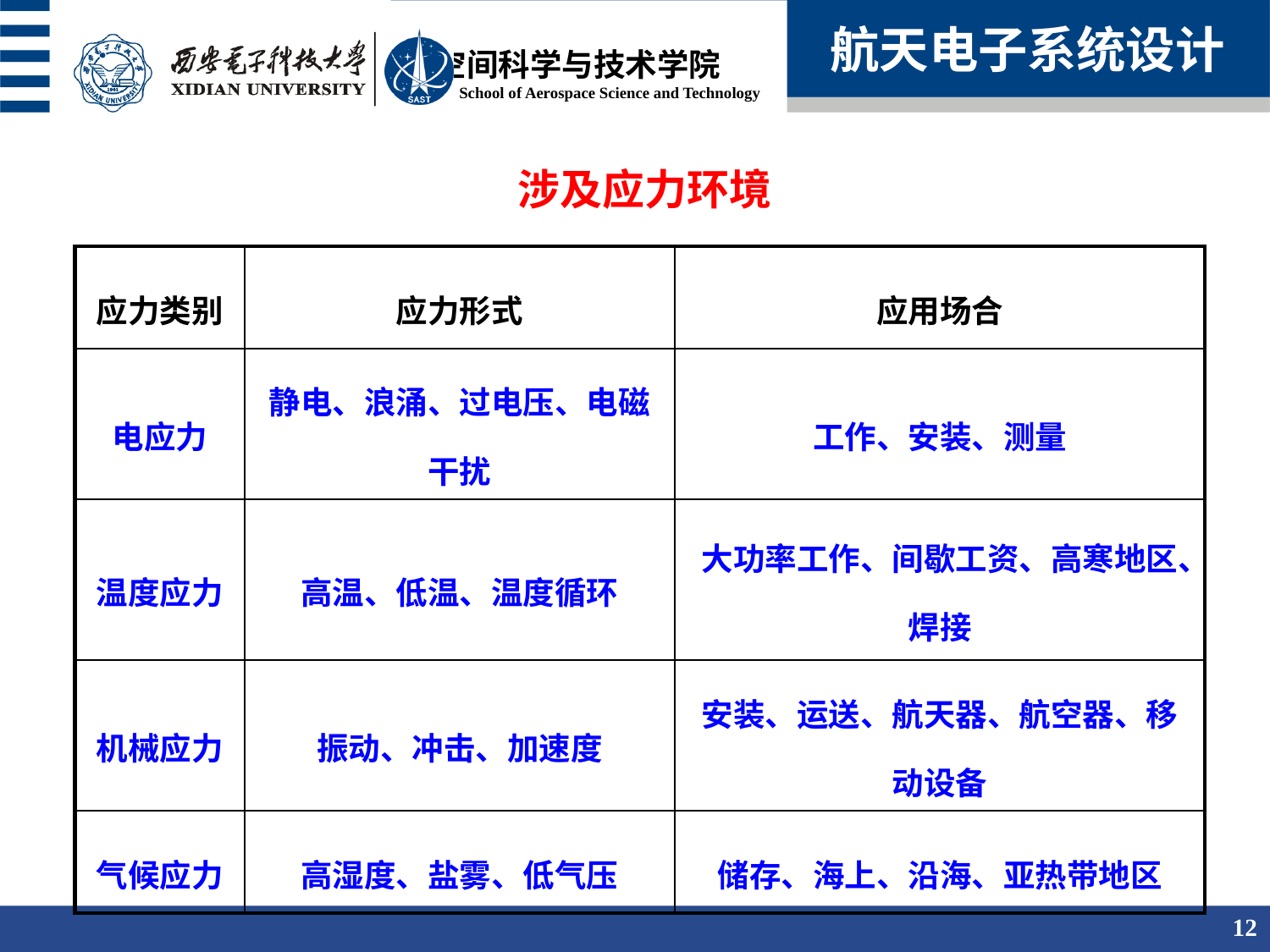

航天电子系统设计
涉及应力环境
| 应力类别 | 应力形式 | 应用场合 |
| --- | --- | --- |
| 电应力 | 静电、浪涌、过电压、电磁干扰 | 工作、安装、测量 |
| 温度应力 | 高温、低温、温度循环 | 大功率工作、间歇工资、高寒地区、焊接 |
| 机械应力 | 振动、冲击、加速度 | 安装、运送、航天器、航空器、移动设备 |
| 气候应力 | 高湿度、盐雾、低气压 | 储存、海上、沿海、亚热带地区 |